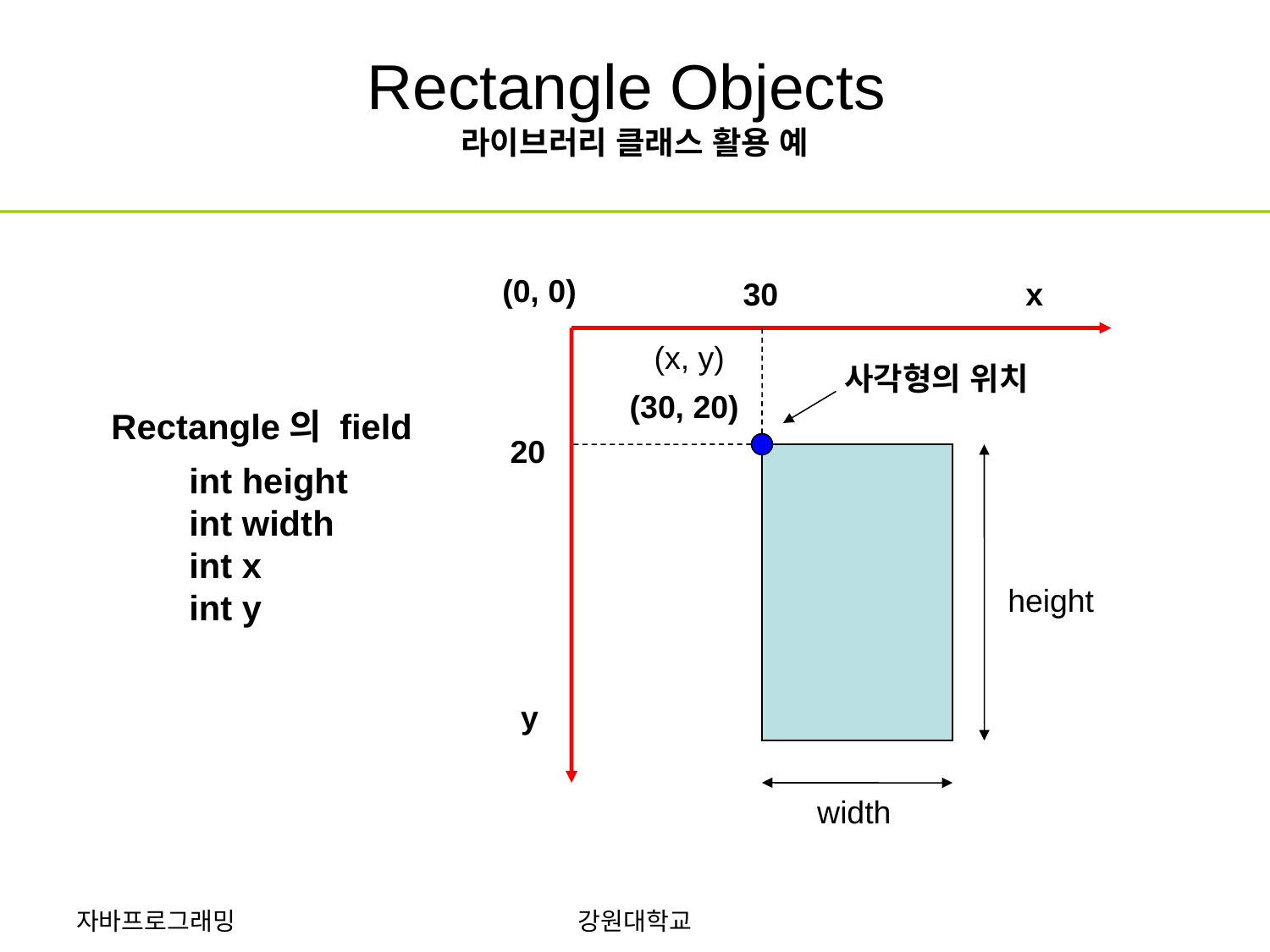

# Rectangle Objects 라이브러리 클래스 활용 예

(0, 0)
30
x

(x, y)
사각형의 위치
(30, 20)

Rectangle의 field
20

int height
int width
int x
int y
height
y

width
자바프로그래밍
강원대학교